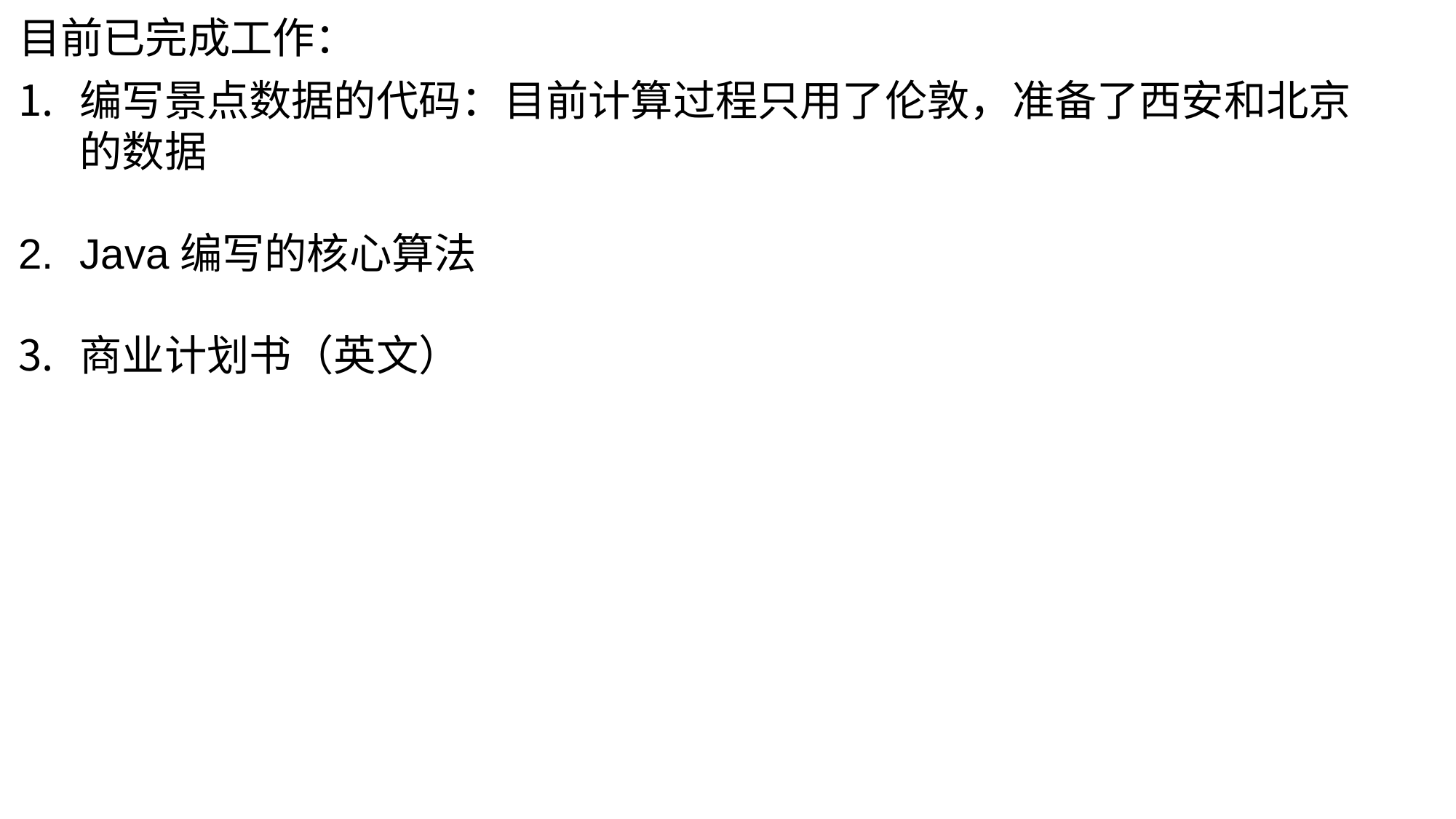

目前已完成工作：
编写景点数据的代码：目前计算过程只用了伦敦，准备了西安和北京的数据

Java编写的核心算法

商业计划书（英文）